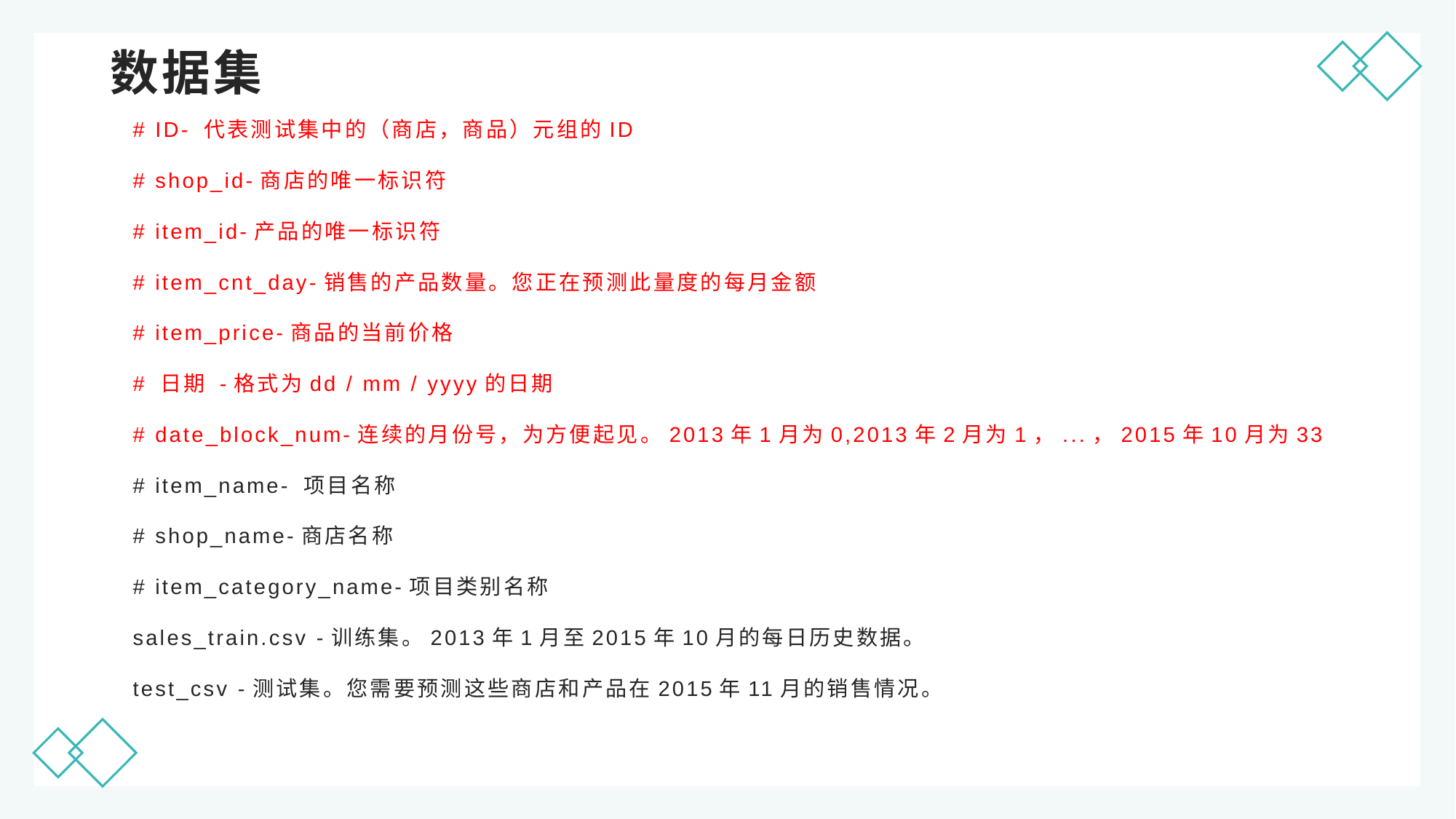

# 数据集
# ID- 代表测试集中的（商店，商品）元组的ID
# shop_id-商店的唯一标识符
# item_id-产品的唯一标识符
# item_cnt_day-销售的产品数量。您正在预测此量度的每月金额
# item_price-商品的当前价格
# 日期 -格式为dd / mm / yyyy的日期
# date_block_num-连续的月份号，为方便起见。2013年1月为0,2013年2月为1，...，2015年10月为33
# item_name- 项目名称
# shop_name-商店名称
# item_category_name-项目类别名称
sales_train.csv -训练集。2013年1月至2015年10月的每日历史数据。
test_csv -测试集。您需要预测这些商店和产品在2015年11月的销售情况。